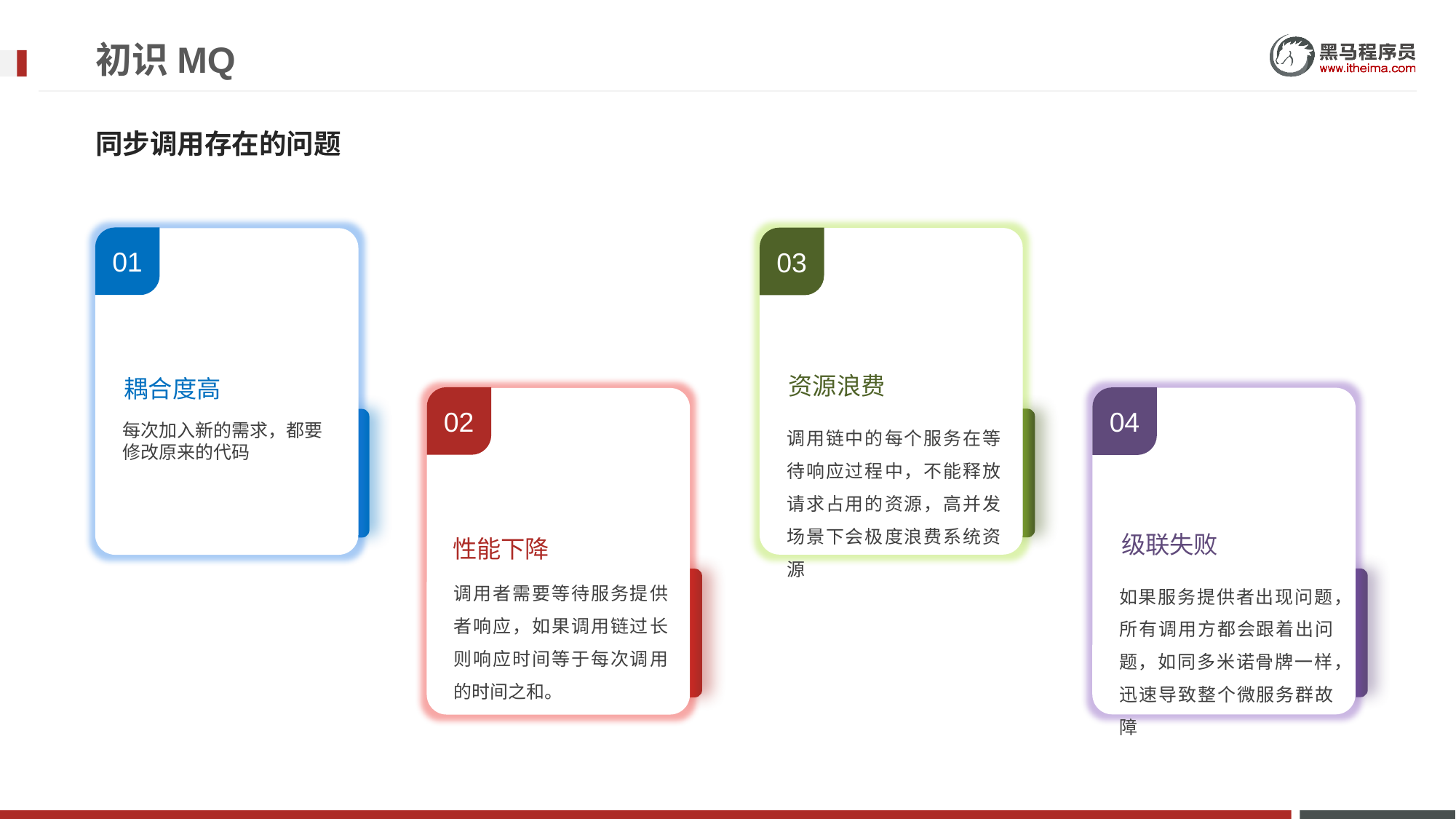

# 初识MQ
同步调用存在的问题
01

耦合度高

每次加入新的需求，都要修改原来的代码
03

资源浪费

调用链中的每个服务在等待响应过程中，不能释放请求占用的资源，高并发场景下会极度浪费系统资源
02

性能下降
调用者需要等待服务提供者响应，如果调用链过长则响应时间等于每次调用的时间之和。

04

级联失败

如果服务提供者出现问题，所有调用方都会跟着出问题，如同多米诺骨牌一样，迅速导致整个微服务群故障